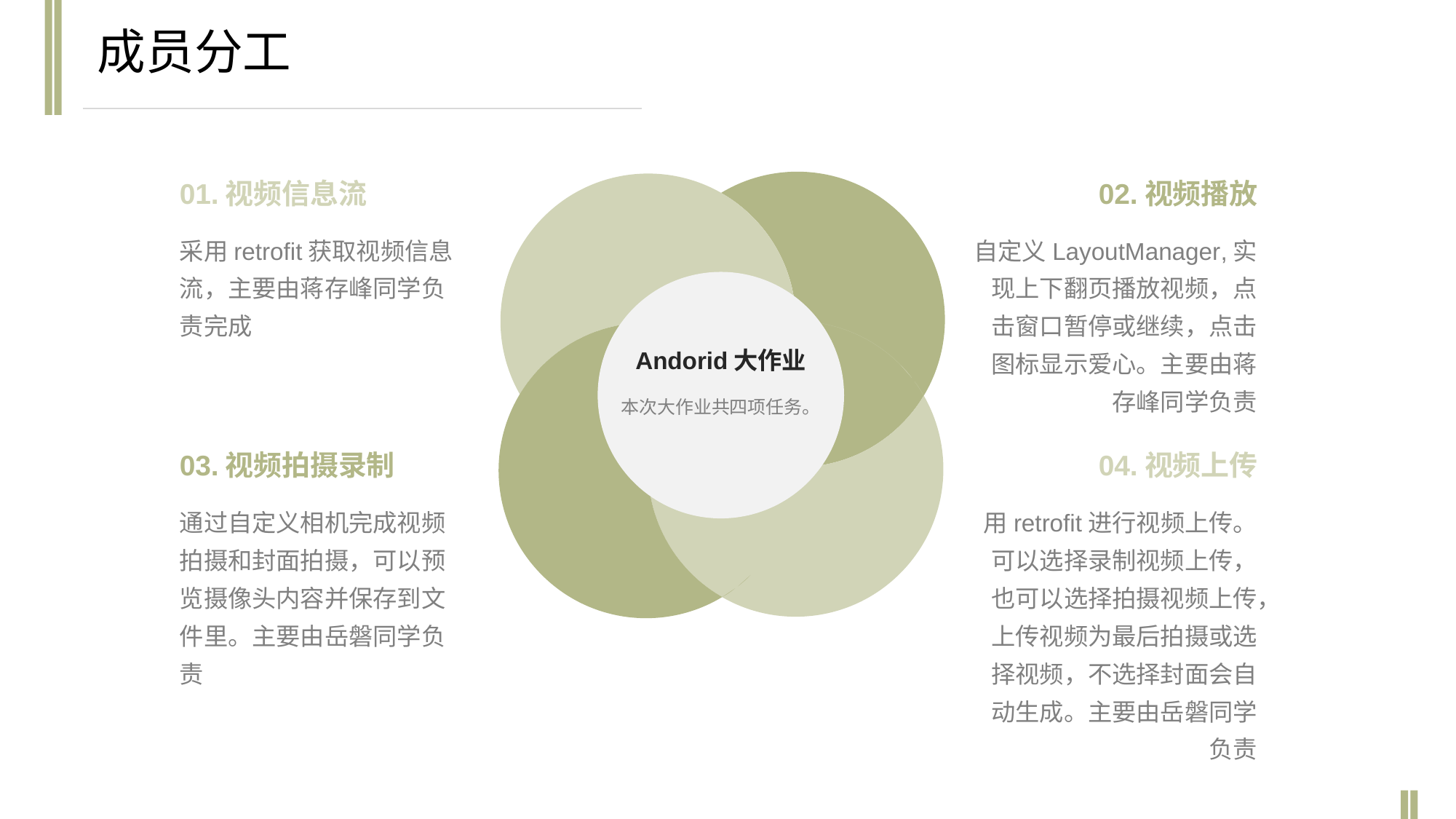

成员分工

01.视频信息流
02.视频播放
采用retrofit获取视频信息流，主要由蒋存峰同学负责完成
自定义LayoutManager,实现上下翻页播放视频，点击窗口暂停或继续，点击图标显示爱心。主要由蒋存峰同学负责

Andorid大作业
本次大作业共四项任务。
03.视频拍摄录制
04.视频上传
通过自定义相机完成视频拍摄和封面拍摄，可以预览摄像头内容并保存到文件里。主要由岳磐同学负责
用retrofit进行视频上传。可以选择录制视频上传，也可以选择拍摄视频上传，上传视频为最后拍摄或选择视频，不选择封面会自动生成。主要由岳磐同学负责